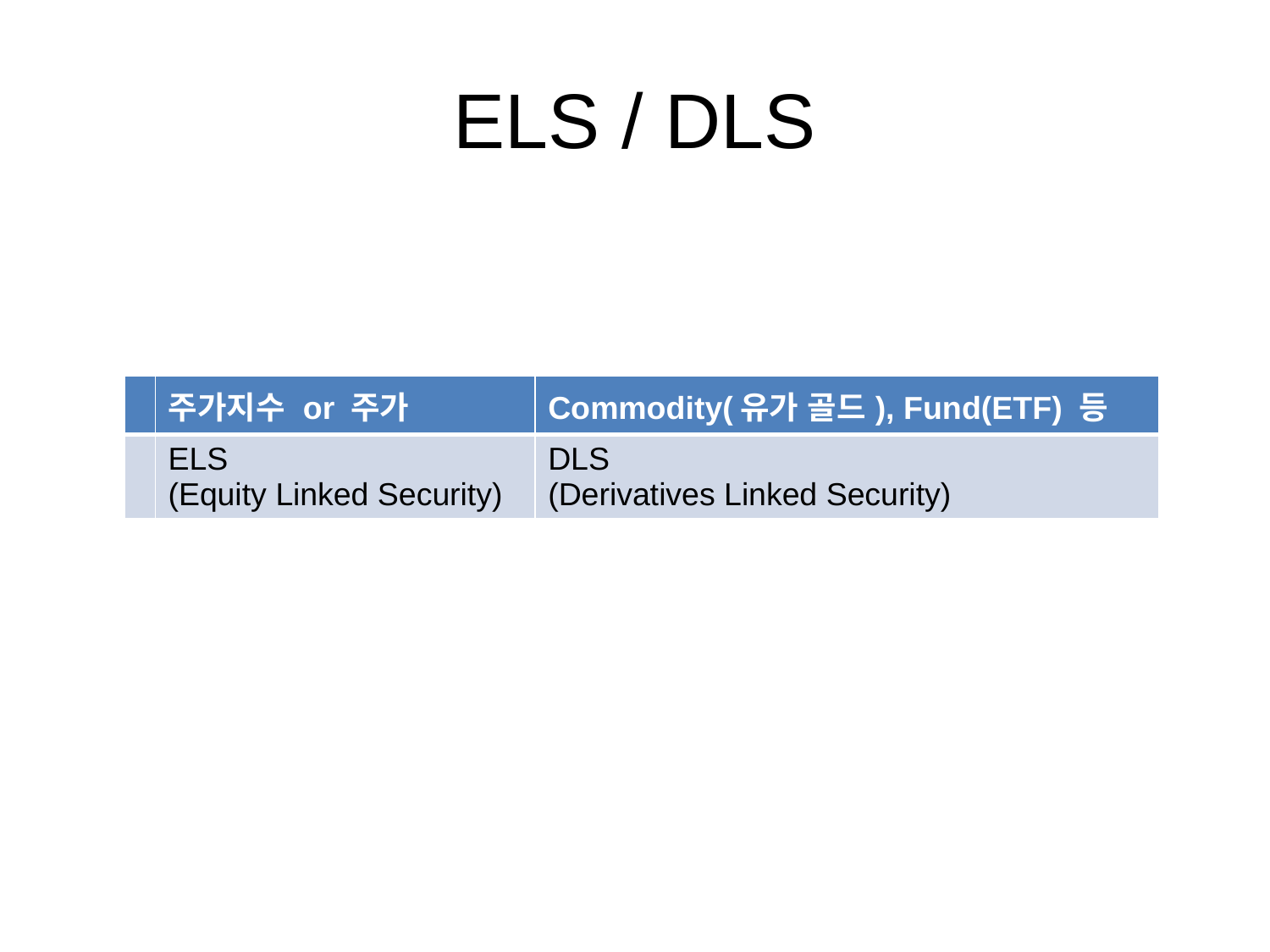

# ELS / DLS
|  | 주가지수 or 주가 | Commodity(유가 골드), Fund(ETF) 등 |
| --- | --- | --- |
|  | ELS (Equity Linked Security) | DLS (Derivatives Linked Security) |